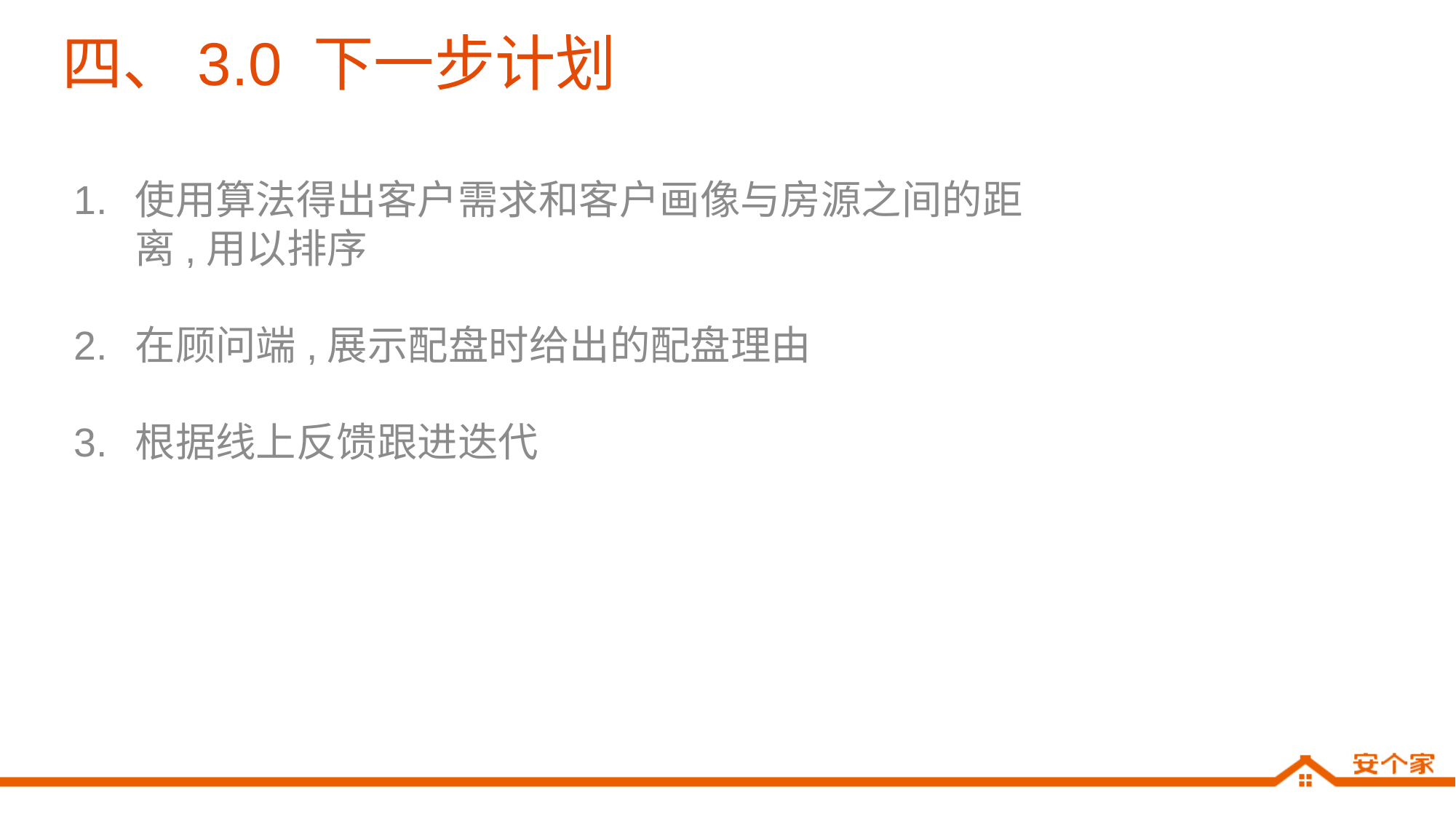

# 四、3.0 下一步计划
使用算法得出客户需求和客户画像与房源之间的距离,用以排序

在顾问端,展示配盘时给出的配盘理由

根据线上反馈跟进迭代